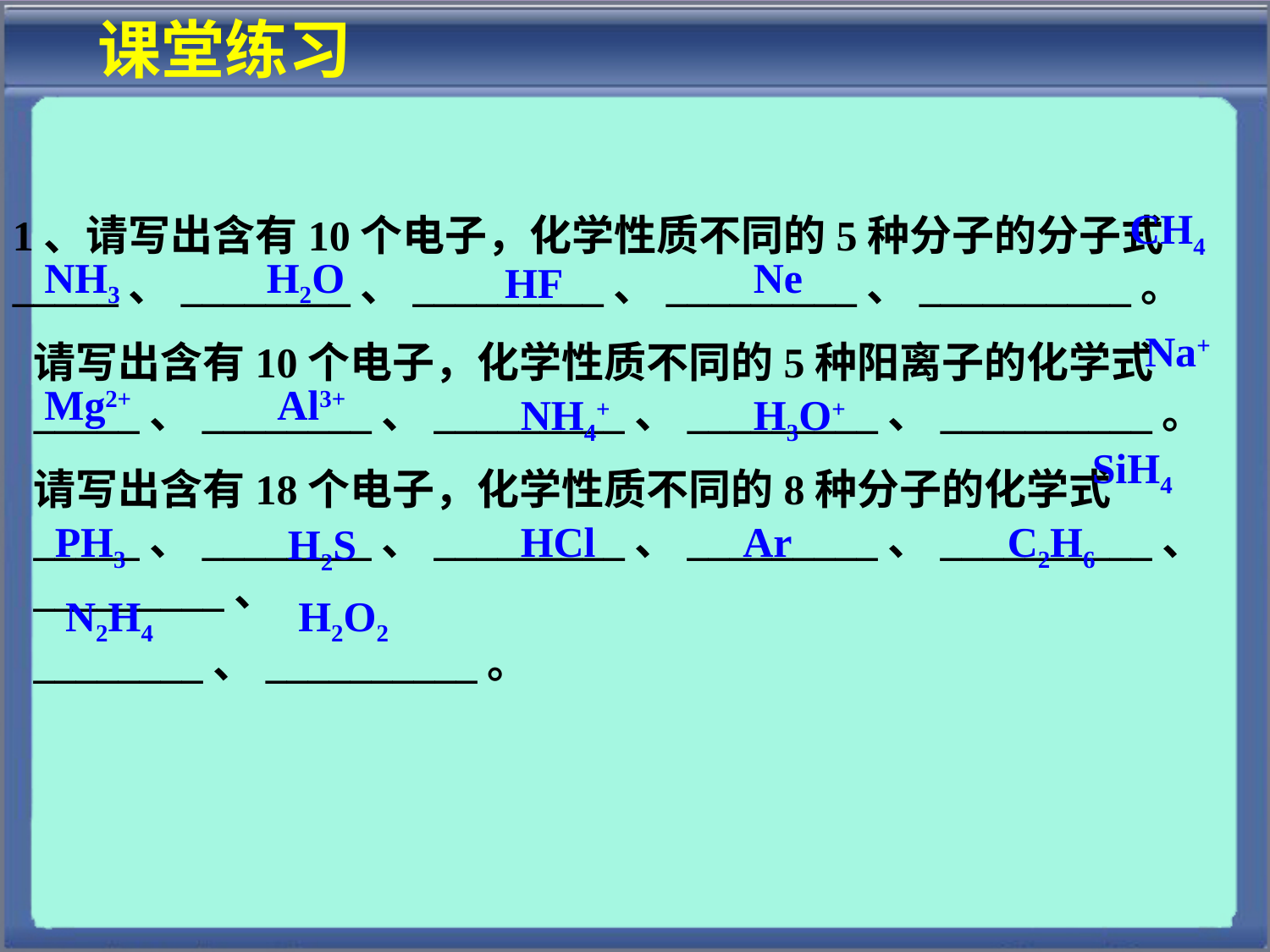

课堂练习
CH4
1、请写出含有10个电子，化学性质不同的5种分子的分子式_____、________、_________、_________、__________。
NH3
H2O
Ne
HF

Na+
请写出含有10个电子，化学性质不同的5种阳离子的化学式_____、________、_________、_________、__________。
Mg2+
Al3+
NH4+
H3O+
SiH4
请写出含有18个电子，化学性质不同的8种分子的化学式_____、________、_________、_________、__________、_________、
________、__________。

PH3
HCl
Ar
C2H6
H2S
N2H4
H2O2